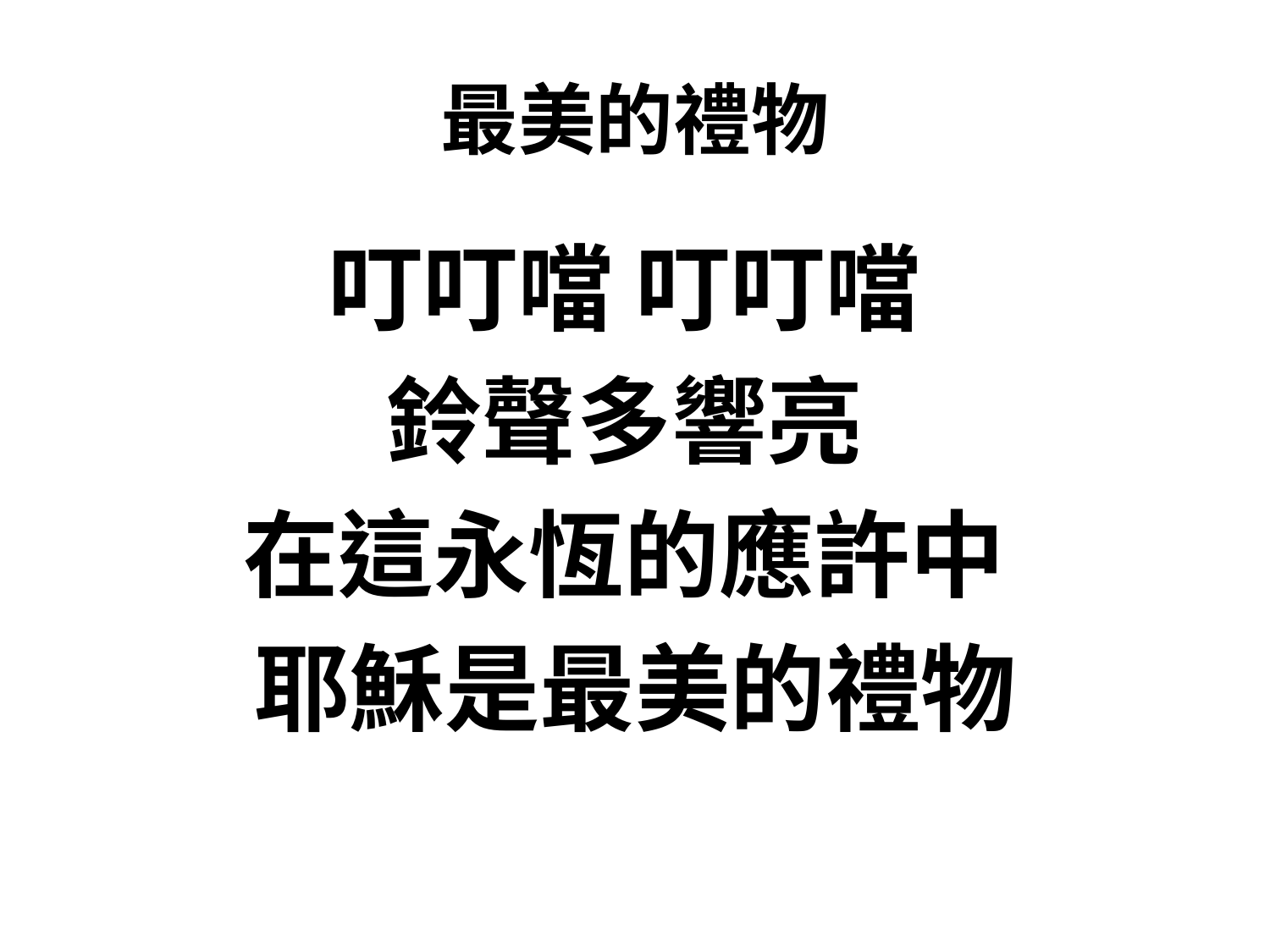

# 最美的禮物
叮叮噹 叮叮噹
鈴聲多響亮
在這永恆的應許中
耶穌是最美的禮物